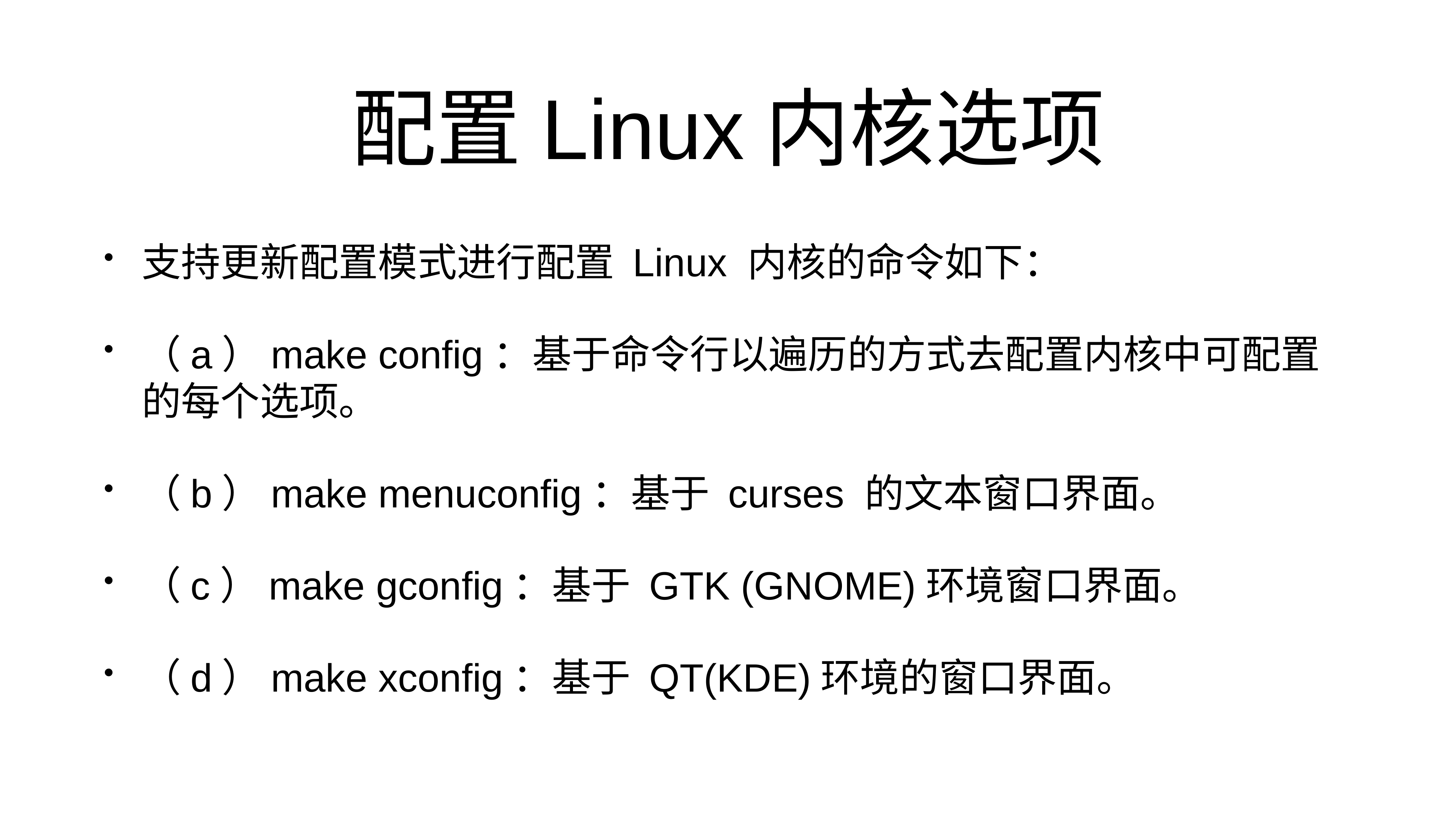

# 配置Linux内核选项
支持更新配置模式进行配置 Linux 内核的命令如下：
（a）make config：基于命令行以遍历的方式去配置内核中可配置的每个选项。
（b）make menuconfig：基于 curses 的文本窗口界面。
（c）make gconfig：基于 GTK (GNOME)环境窗口界面。
（d）make xconfig：基于 QT(KDE)环境的窗口界面。